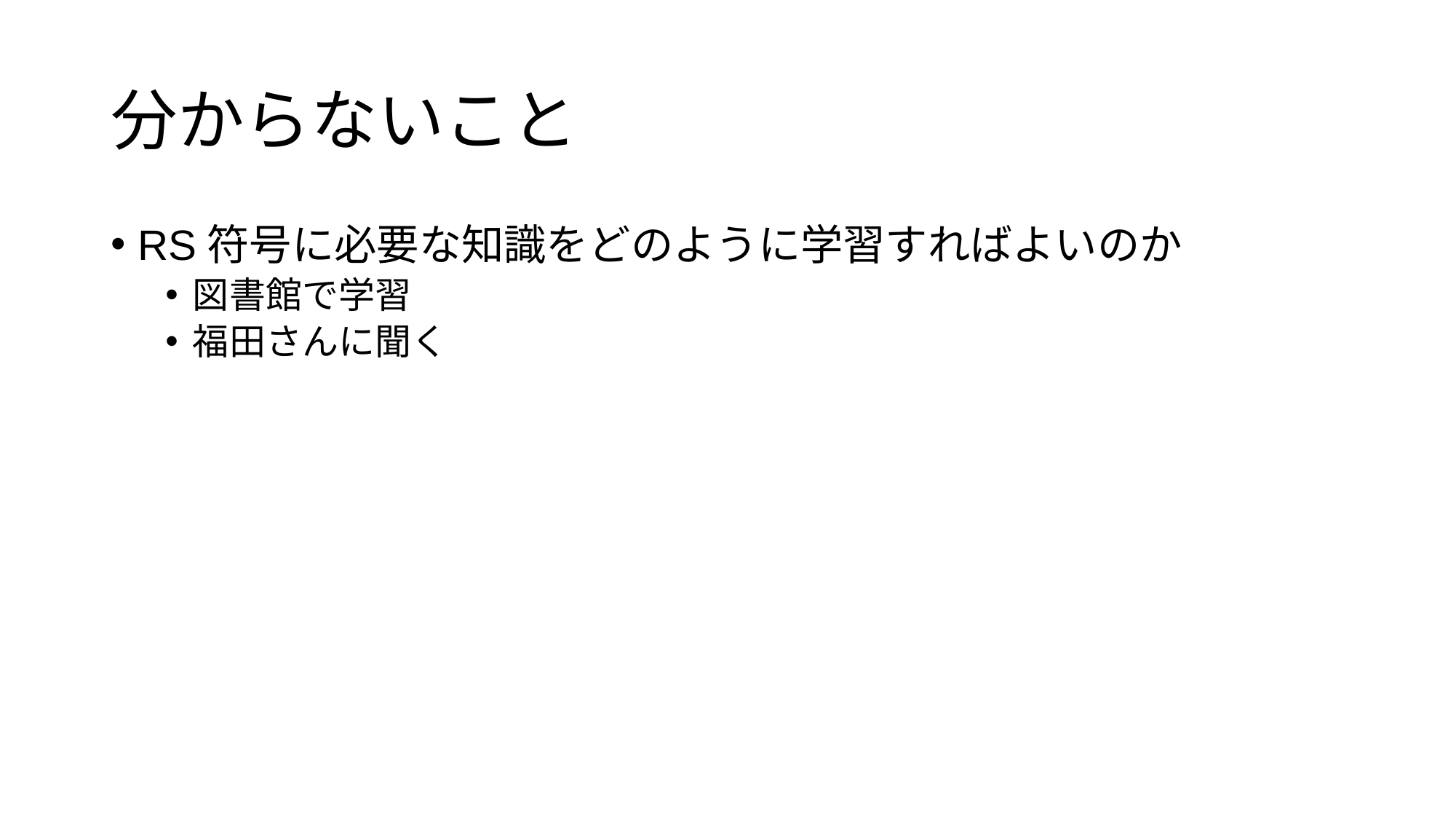

# 分からないこと
RS符号に必要な知識をどのように学習すればよいのか
図書館で学習
福田さんに聞く